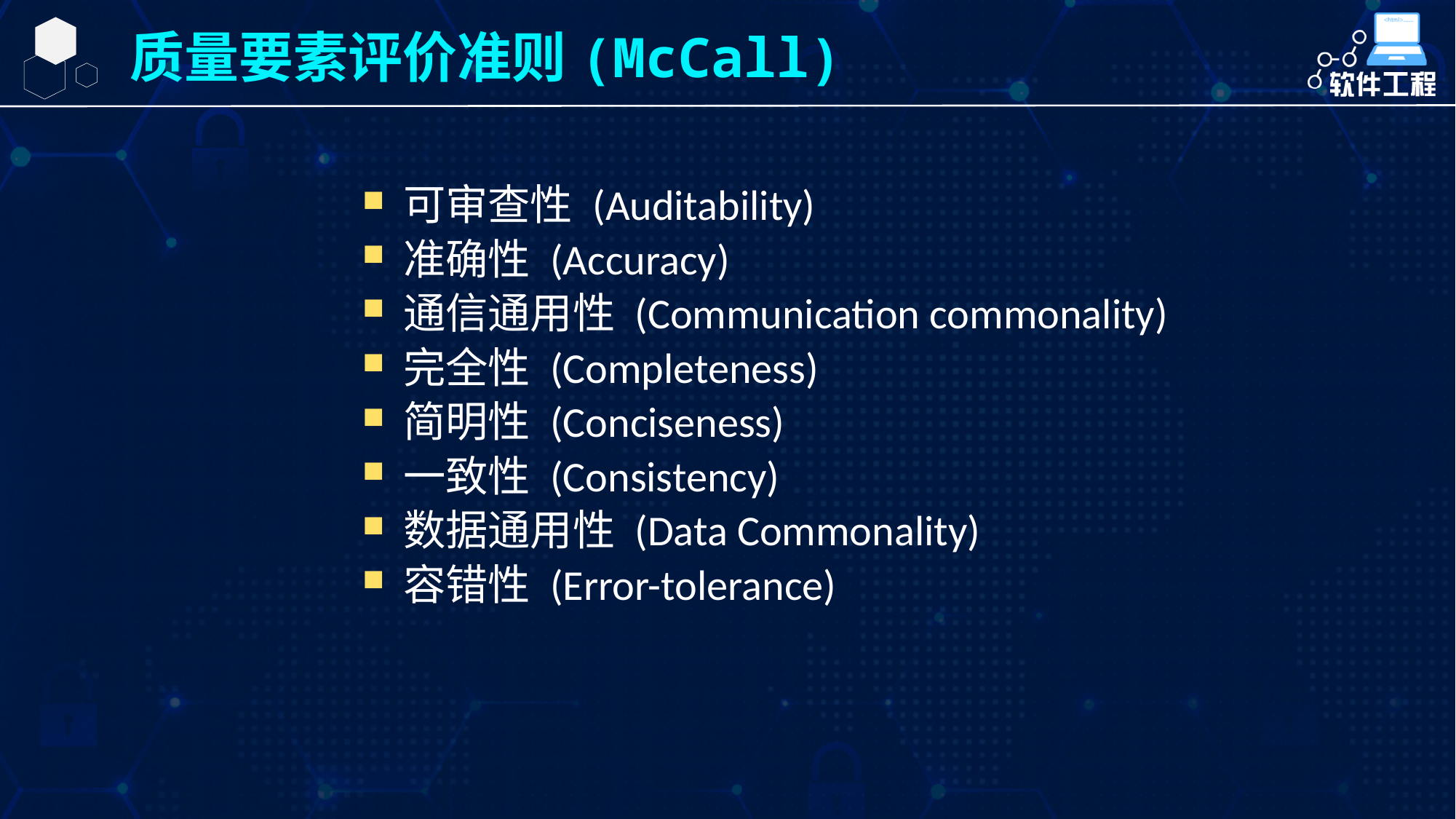

# 质量要素评价准则(McCall)
可审查性 (Auditability)
准确性 (Accuracy)
通信通用性 (Communication commonality)
完全性 (Completeness)
简明性 (Conciseness)
一致性 (Consistency)
数据通用性 (Data Commonality)
容错性 (Error-tolerance)